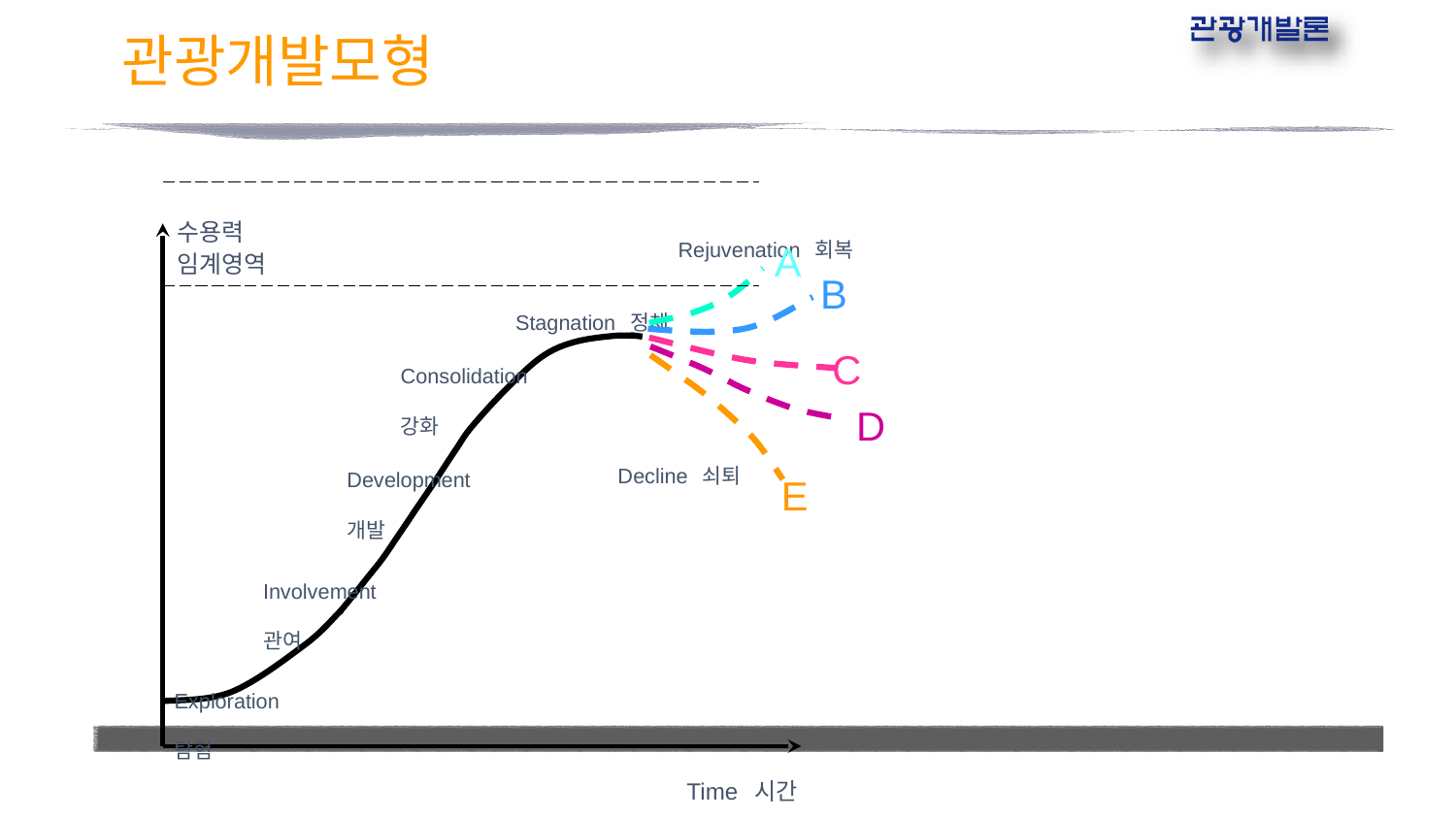

# 관광개발모형

Rejuvenation 회복
수용력
임계영역

A

B

Stagnation 정체

Consolidation 강화

C

D
Decline 쇠퇴
Development
개발
E
Involvement
관여
Exploration
탐험
Time 시간